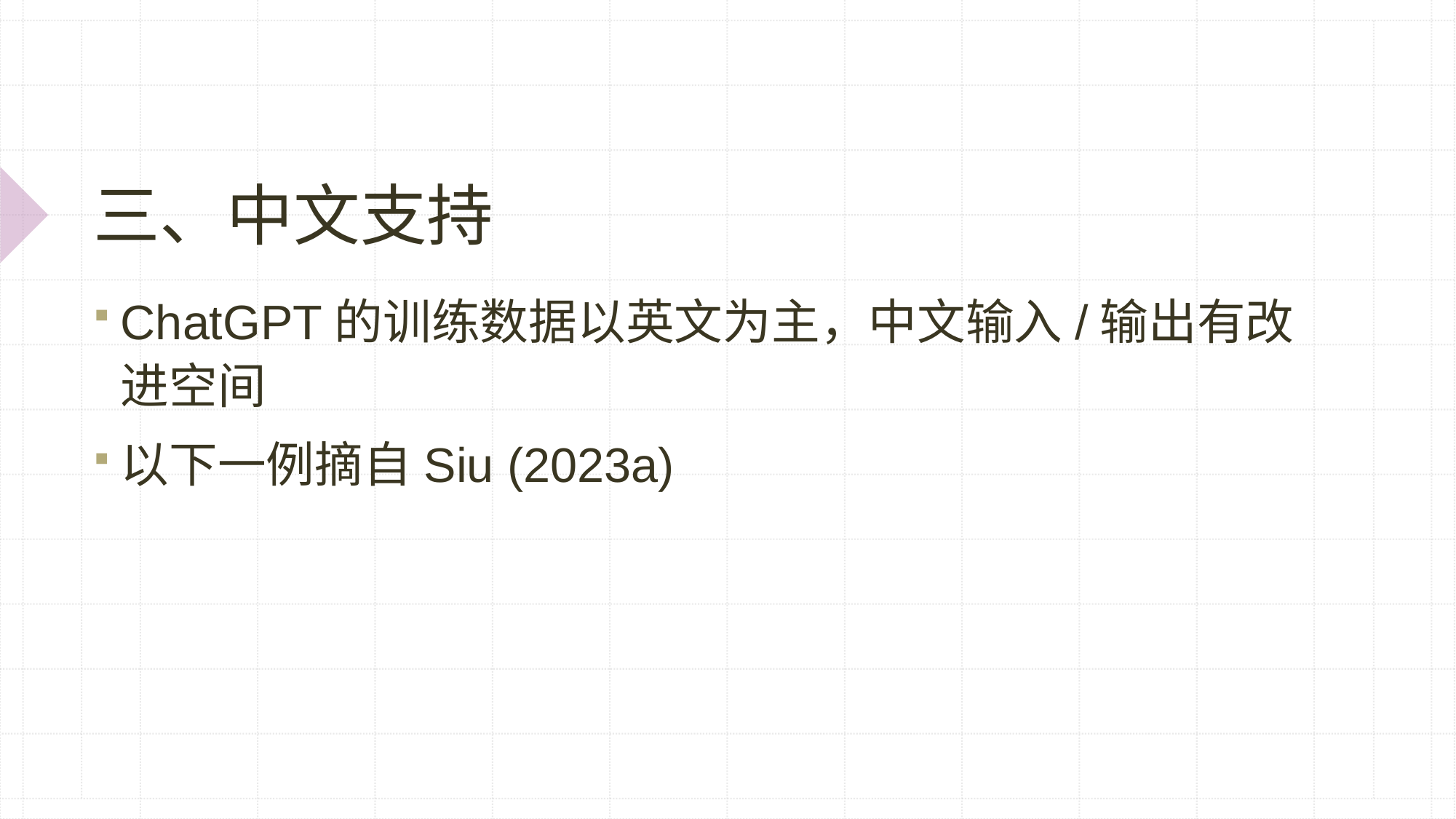

# 三、中文支持
ChatGPT的训练数据以英文为主，中文输入/输出有改进空间
以下一例摘自Siu (2023a)